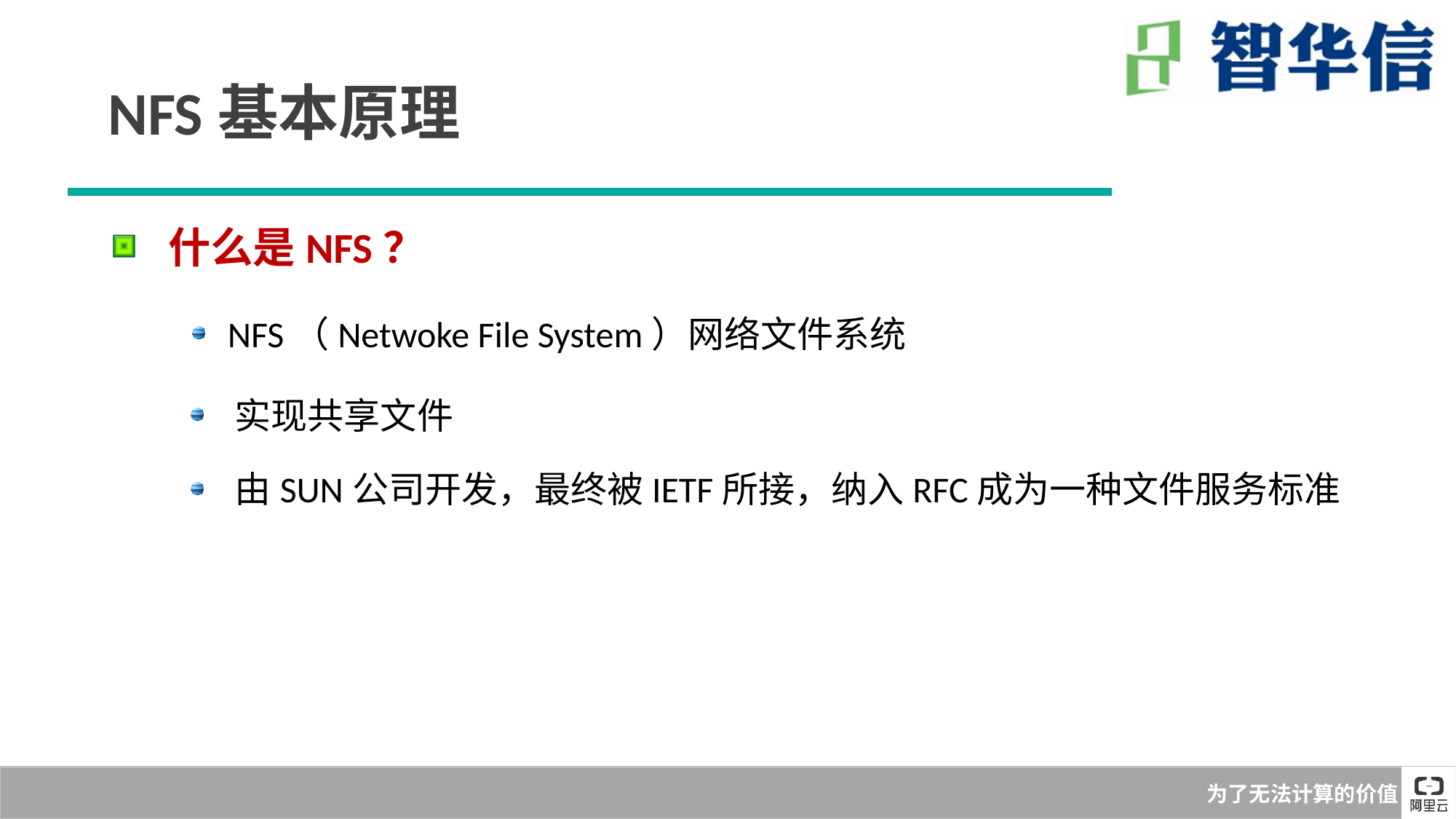

NFS基本原理
  什么是NFS？
  NFS（Netwoke File System）网络文件系统
  实现共享文件
  由SUN公司开发，最终被IETF所接，纳入RFC成为一种文件服务标准